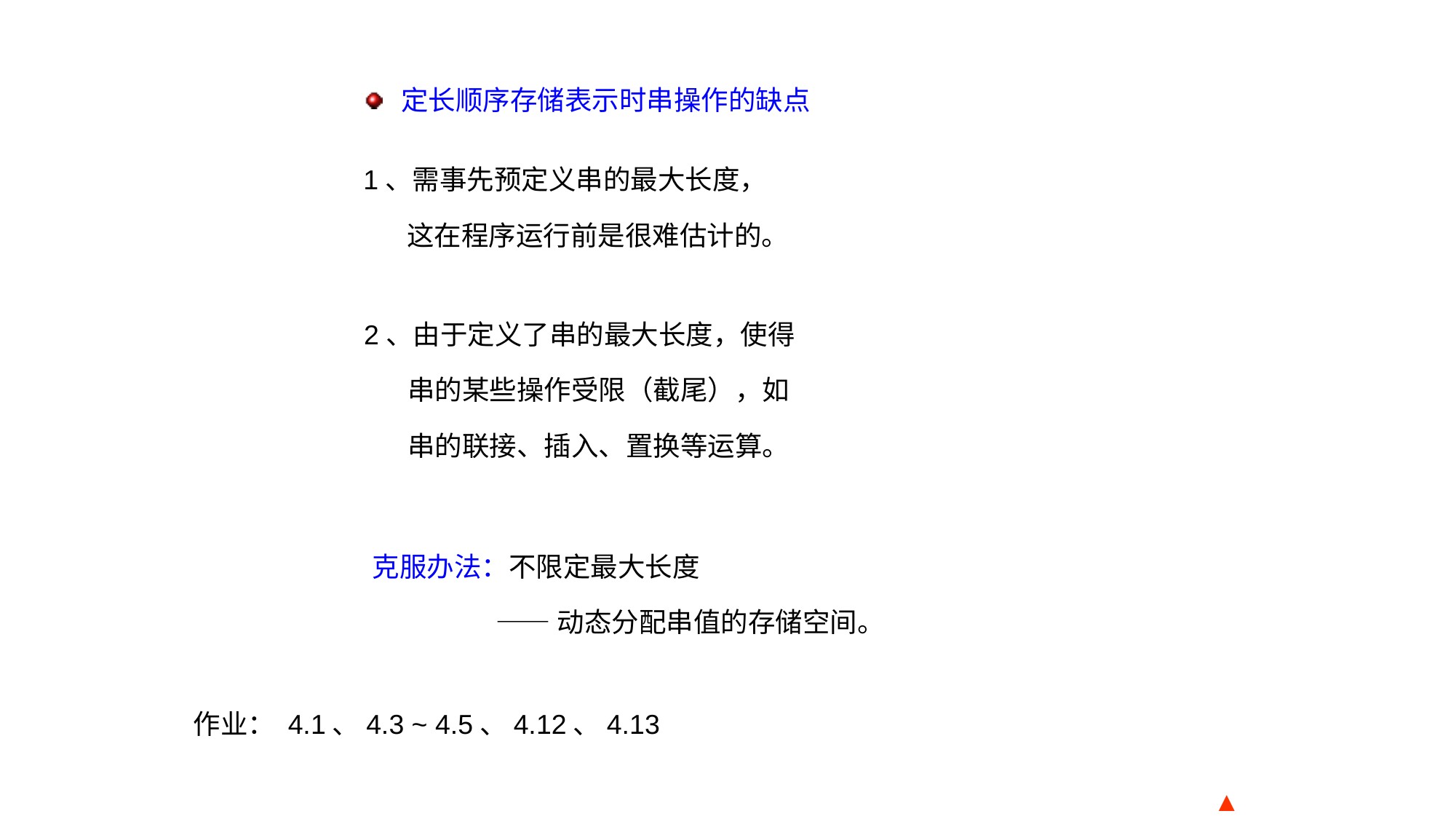

定长顺序存储表示时串操作的缺点
1、需事先预定义串的最大长度，
      这在程序运行前是很难估计的。
2、由于定义了串的最大长度，使得
      串的某些操作受限（截尾），如
      串的联接、插入、置换等运算。
克服办法：不限定最大长度
                    ——动态分配串值的存储空间。
作业： 4.1、4.3 ~ 4.5、4.12、4.13
▲